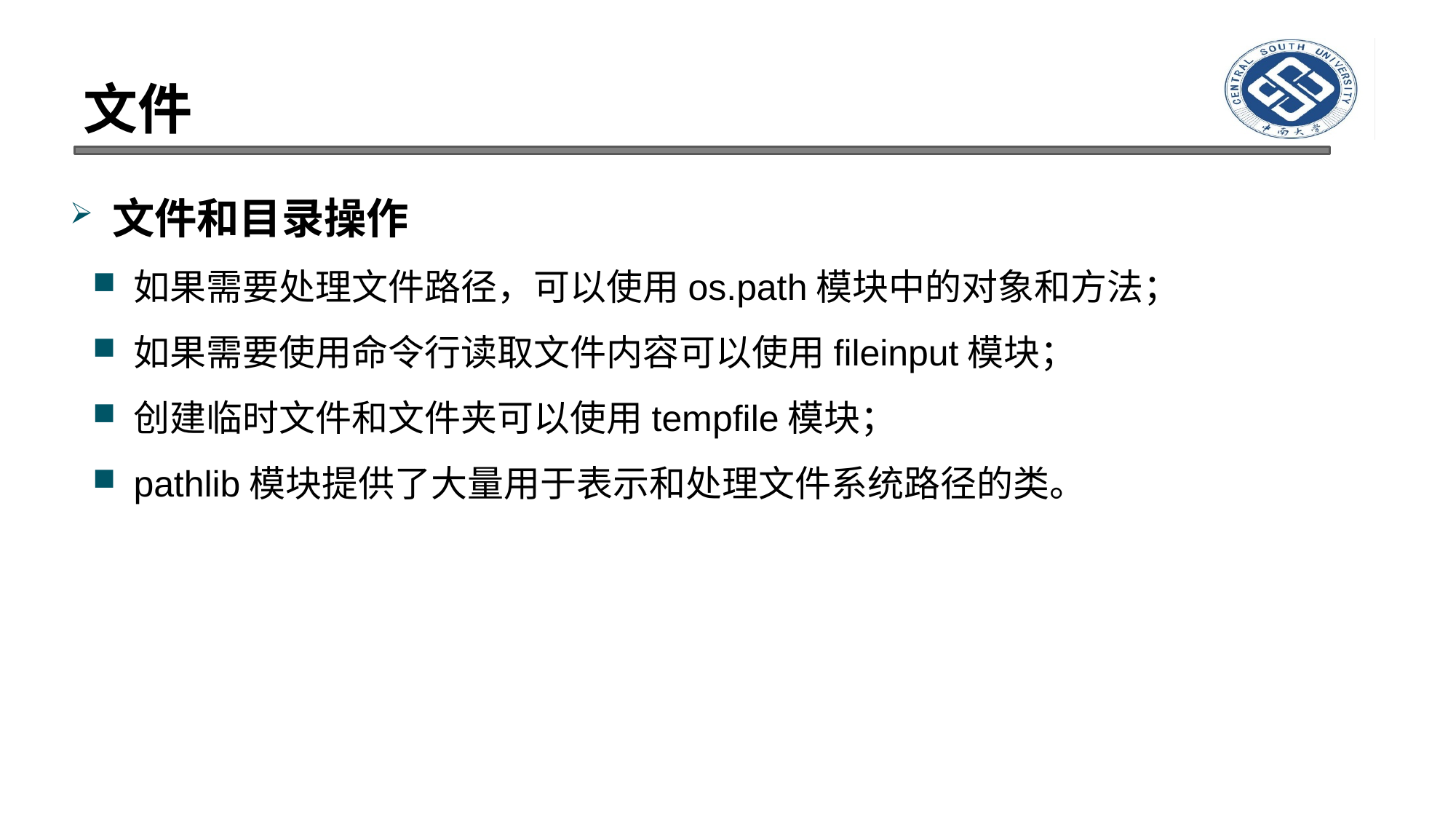

# 文件
文件和目录操作
如果需要处理文件路径，可以使用os.path模块中的对象和方法；
如果需要使用命令行读取文件内容可以使用fileinput模块；
创建临时文件和文件夹可以使用tempfile模块；
pathlib模块提供了大量用于表示和处理文件系统路径的类。